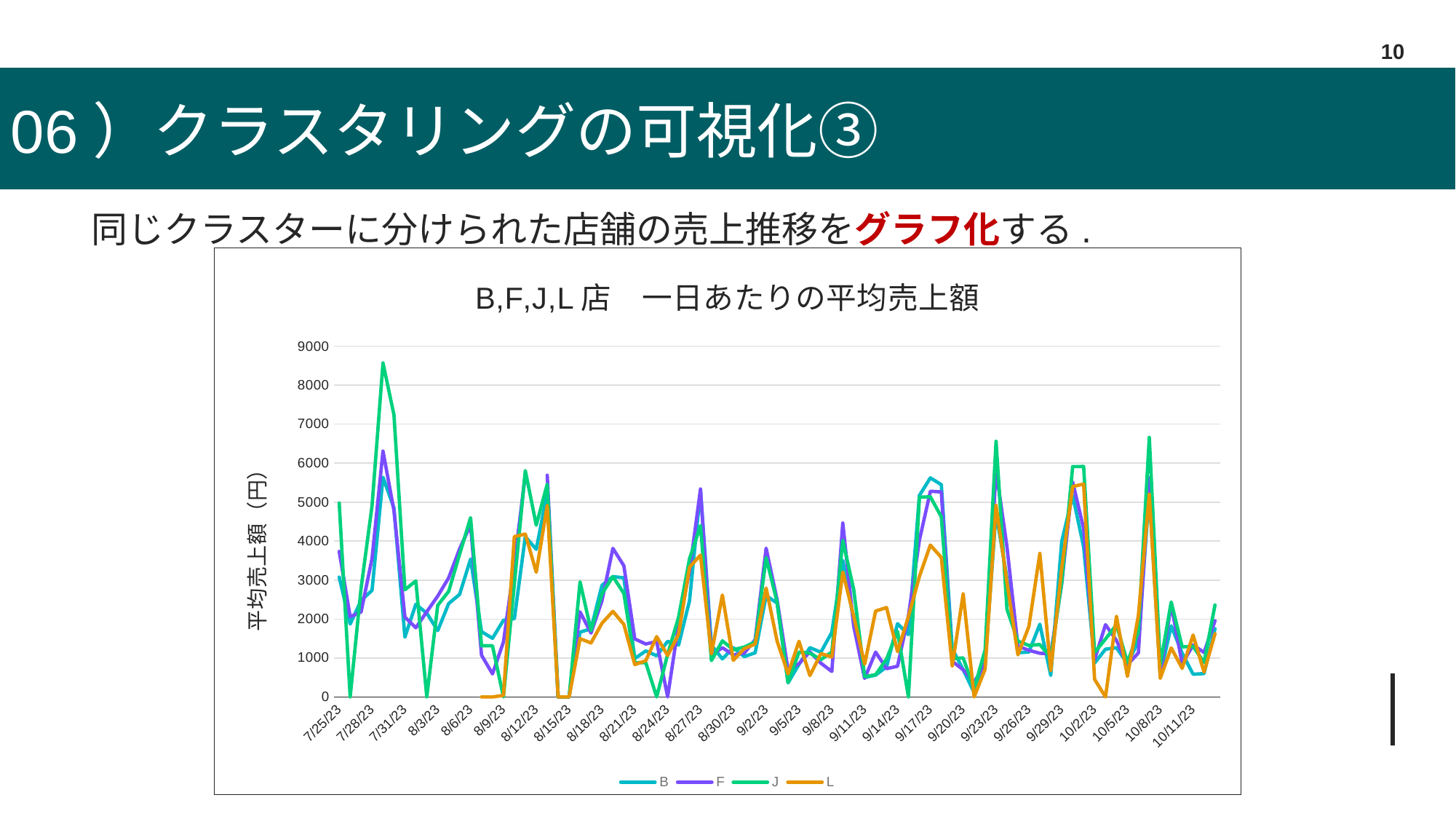

10

06）クラスタリングの可視化③

同じクラスターに分けられた店舗の売上推移をグラフ化する.

### Chart: B,F,J,L店　一日あたりの平均売上額

| Category | B | F | J | L |
|---|---|---|---|---|
| 45132 | 3075.0 | 3733.33333333333 | 4977.08333333333 | None |
| 45133 | 1870.83333333333 | 2058.33333333333 | 0.0 | None |
| 45134 | 2475.83333333333 | 2179.16666666666 | 2789.58333333333 | None |
| 45135 | 2735.0 | 3554.16666666666 | 4906.25 | None |
| 45136 | 5638.75 | 6310.0 | 8572.91666666666 | None |
| 45137 | 4851.25 | 4780.83333333333 | 7239.58333333333 | None |
| 45138 | 1533.75 | 2050.0 | 2750.0 | None |
| 45139 | 2377.91666666666 | 1775.0 | 2977.08333333333 | None |
| 45140 | 2148.75 | 2187.5 | 0.0 | None |
| 45141 | 1702.91666666666 | 2587.5 | 2352.08333333333 | None |
| 45142 | 2396.66666666666 | 3058.33333333333 | 2710.41666666666 | None |
| 45143 | 2631.25 | 3800.0 | 3662.5 | None |
| 45144 | 3537.91666666666 | 4412.5 | 4600.0 | None |
| 45145 | 1675.83333333333 | 1070.83333333333 | 1312.5 | 0.0 |
| 45146 | 1504.16666666666 | 591.666666666666 | 1312.5 | 0.0 |
| 45147 | 1966.66666666666 | 1408.33333333333 | 0.0 | 39.5833333333333 |
| 45148 | 2007.91666666666 | 3416.66666666666 | 2897.91666666666 | 4114.58333333333 |
| 45149 | 4113.75 | 5708.33333333333 | 5808.33333333333 | 4179.16666666666 |
| 45150 | 3787.91666666666 | None | 4406.875 | 3200.0 |
| 45151 | 5240.41666666666 | 5691.66666666666 | 5460.41666666666 | 4910.41666666666 |
| 45152 | 0.0 | 0.0 | 0.0 | 0.0 |
| 45153 | 0.0 | 0.0 | 0.0 | 0.0 |
| 45154 | 1664.16666666666 | 2183.33333333333 | 2954.16666666666 | 1495.83333333333 |
| 45155 | 1747.5 | 1637.5 | 1702.08333333333 | 1385.41666666666 |
| 45156 | 2866.25 | 2466.66666666666 | 2645.83333333333 | 1891.66666666666 |
| 45157 | 3087.5 | 3812.5 | 3089.58333333333 | 2195.83333333333 |
| 45158 | 3057.08333333333 | 3366.66666666666 | 2656.25 | 1862.5 |
| 45159 | 984.583333333333 | 1487.5 | 877.083333333333 | 829.166666666666 |
| 45160 | 1180.41666666666 | 1358.33333333333 | 881.25 | 929.166666666666 |
| 45161 | 1056.66666666666 | 1420.83333333333 | 0.0 | 1547.91666666666 |
| 45162 | 1424.58333333333 | 0.0 | 1091.66666666666 | 1062.5 |
| 45163 | 1332.91666666666 | 1866.66666666666 | 2047.91666666666 | 1608.33333333333 |
| 45164 | 2472.17391304347 | 3220.83333333333 | 3550.0 | 3329.16666666666 |
| 45165 | 5304.58333333333 | 5337.5 | 4395.83333333333 | 3639.58333333333 |
| 45166 | 1328.75 | 1070.83333333333 | 933.333333333333 | 1104.16666666666 |
| 45167 | 977.5 | 1262.5 | 1439.58333333333 | 2614.58333333333 |
| 45168 | 1261.25 | 1079.16666666666 | 1212.5 | 939.583333333333 |
| 45169 | 1035.83333333333 | 1120.83333333333 | 1279.16666666666 | 1237.5 |
| 45170 | 1132.91666666666 | 1470.83333333333 | 1412.5 | 1356.25 |
| 45171 | 2598.75 | 3816.66666666666 | 3575.0 | 2793.75 |
| 45172 | 2410.0 | 2495.83333333333 | 2433.33333333333 | 1435.41666666666 |
| 45173 | 360.833333333333 | 691.666666666666 | 375.0 | 591.666666666666 |
| 45174 | 835.833333333333 | 854.166666666666 | 1150.0 | 1427.08333333333 |
| 45175 | 1265.0 | 1158.33333333333 | 1125.0 | 547.916666666666 |
| 45176 | 1146.66666666666 | 866.666666666666 | 956.25 | 1112.5 |
| 45177 | 1657.91666666666 | 654.166666666666 | 1154.16666666666 | 1022.91666666666 |
| 45178 | 3504.16666666666 | 4462.5 | 4014.58333333333 | 3204.16666666666 |
| 45179 | 1970.41666666666 | 1816.66666666666 | 2758.33333333333 | 2072.91666666666 |
| 45180 | 497.083333333333 | 475.0 | 520.833333333333 | 841.666666666666 |
| 45181 | 560.833333333333 | 1150.0 | 570.833333333333 | 2204.16666666666 |
| 45182 | 770.0 | 725.0 | 972.916666666666 | 2293.75 |
| 45183 | 1879.58333333333 | 787.5 | 1683.33333333333 | 1163.54166666666 |
| 45184 | 1598.75 | 2079.16666666666 | 0.0 | 2060.41666666666 |
| 45185 | 5169.58333333333 | 4020.83333333333 | 5127.08333333333 | 3091.66666666666 |
| 45186 | 5622.91666666666 | 5279.16666666666 | 5137.5 | 3897.91666666666 |
| 45187 | 5449.16666666666 | 5262.5 | 4625.0 | 3579.16666666666 |
| 45188 | 1240.0 | 916.666666666666 | 983.333333333333 | 795.833333333333 |
| 45189 | 699.166666666666 | 695.833333333333 | 1000.0 | 2643.75 |
| 45190 | 111.666666666666 | 379.166666666666 | 210.416666666666 | 0.0 |
| 45191 | 888.333333333333 | 850.0 | 1202.08333333333 | 712.5 |
| 45192 | 4726.66666666666 | 5820.83333333333 | 6562.5 | 4918.75 |
| 45193 | 3044.16666666666 | 3850.0 | 2247.91666666666 | 2937.5 |
| 45194 | 1135.41666666666 | 1304.16666666666 | 1431.25 | 1081.25 |
| 45195 | 1151.66666666666 | 1195.83333333333 | 1320.83333333333 | 1806.25 |
| 45196 | 1865.0 | 1120.83333333333 | 1345.83333333333 | 3683.33333333333 |
| 45197 | 551.25 | 1108.33333333333 | 1008.33333333333 | 679.166666666666 |
| 45198 | 3981.66666666666 | 2908.33333333333 | 2931.25 | 3308.33333333333 |
| 45199 | 5174.16666666666 | 5516.66666666666 | 5912.5 | 5400.0 |
| 45200 | 3853.33333333333 | 4320.83333333333 | 5914.58333333333 | 5464.58333333333 |
| 45201 | 868.75 | 958.333333333333 | 1139.58333333333 | 452.083333333333 |
| 45202 | 1225.41666666666 | 1854.16666666666 | 1485.41666666666 | 0.0 |
| 45203 | 1262.5 | 1450.0 | 1852.08333333333 | 2070.83333333333 |
| 45204 | 857.916666666666 | 825.0 | 885.416666666666 | 527.083333333333 |
| 45205 | 1421.66666666666 | 1129.16666666666 | 1668.75 | 2087.5 |
| 45206 | 5240.83333333333 | 5625.0 | 6662.5 | 5204.16666666666 |
| 45207 | 561.666666666666 | 595.833333333333 | 816.666666666666 | 477.083333333333 |
| 45208 | 1823.33333333333 | 2370.83333333333 | 2435.41666666666 | 1258.33333333333 |
| 45209 | 1120.0 | 845.833333333333 | 1283.33333333333 | 733.333333333333 |
| 45210 | 582.5 | 1333.33333333333 | 1297.91666666666 | 1587.5 |
| 45211 | 598.333333333333 | 1141.66666666666 | 883.333333333333 | 637.5 |
| 45212 | 1750.0 | 1954.16666666666 | 2358.33333333333 | 1620.83333333333 |